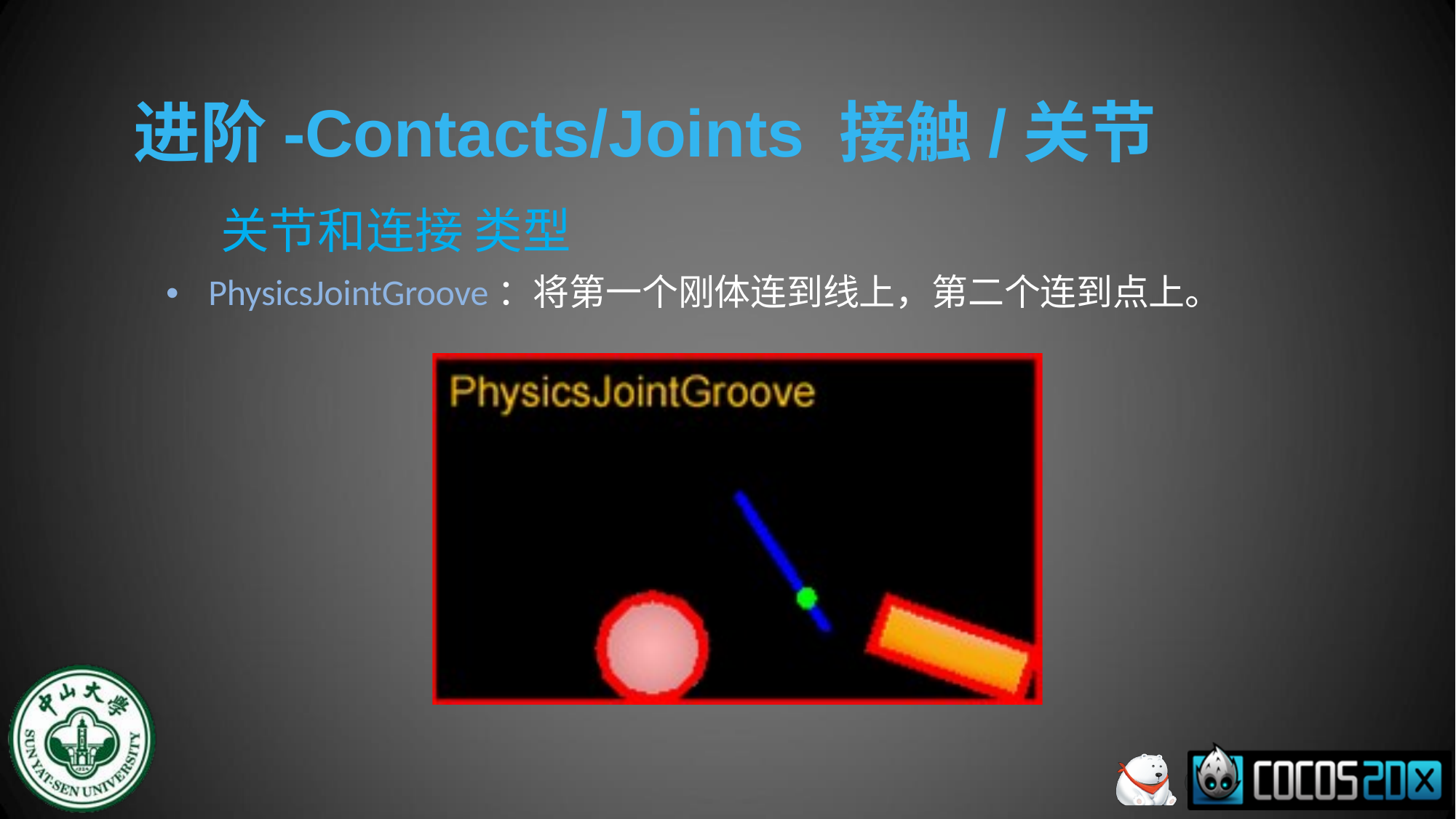

# 进阶-Contacts/Joints 接触/关节
关节和连接 类型
•	PhysicsJointGroove：将第一个刚体连到线上，第二个连到点上。